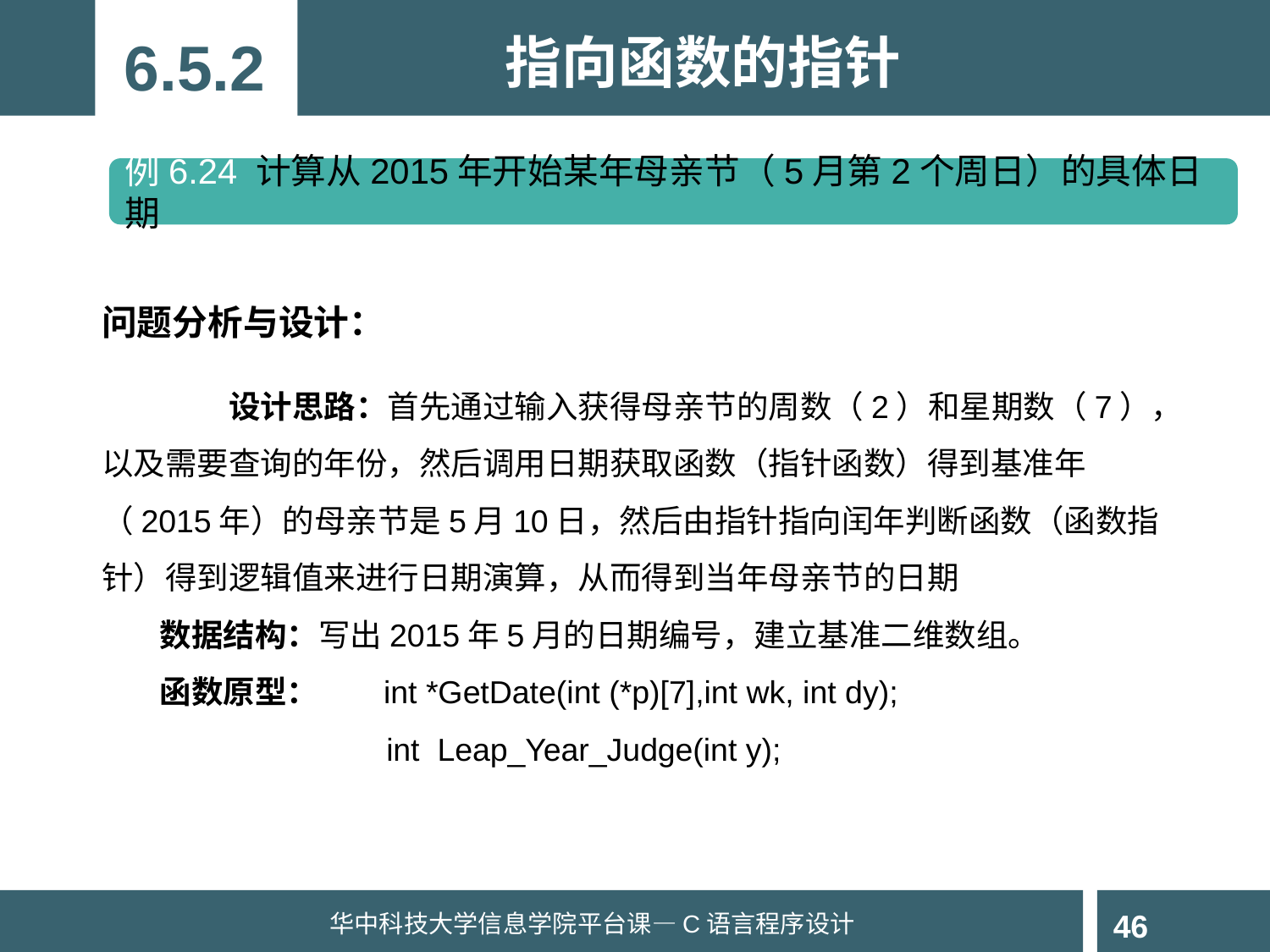

指向函数的指针
6.5.2
例6.24 计算从2015年开始某年母亲节（5月第2个周日）的具体日期
问题分析与设计：

	设计思路：首先通过输入获得母亲节的周数（2）和星期数（7），以及需要查询的年份，然后调用日期获取函数（指针函数）得到基准年（2015年）的母亲节是5月10日，然后由指针指向闰年判断函数（函数指针）得到逻辑值来进行日期演算，从而得到当年母亲节的日期
       数据结构：写出2015年5月的日期编号，建立基准二维数组。
       函数原型：        int *GetDate(int (*p)[7],int wk, int dy);
                                int  Leap_Year_Judge(int y);